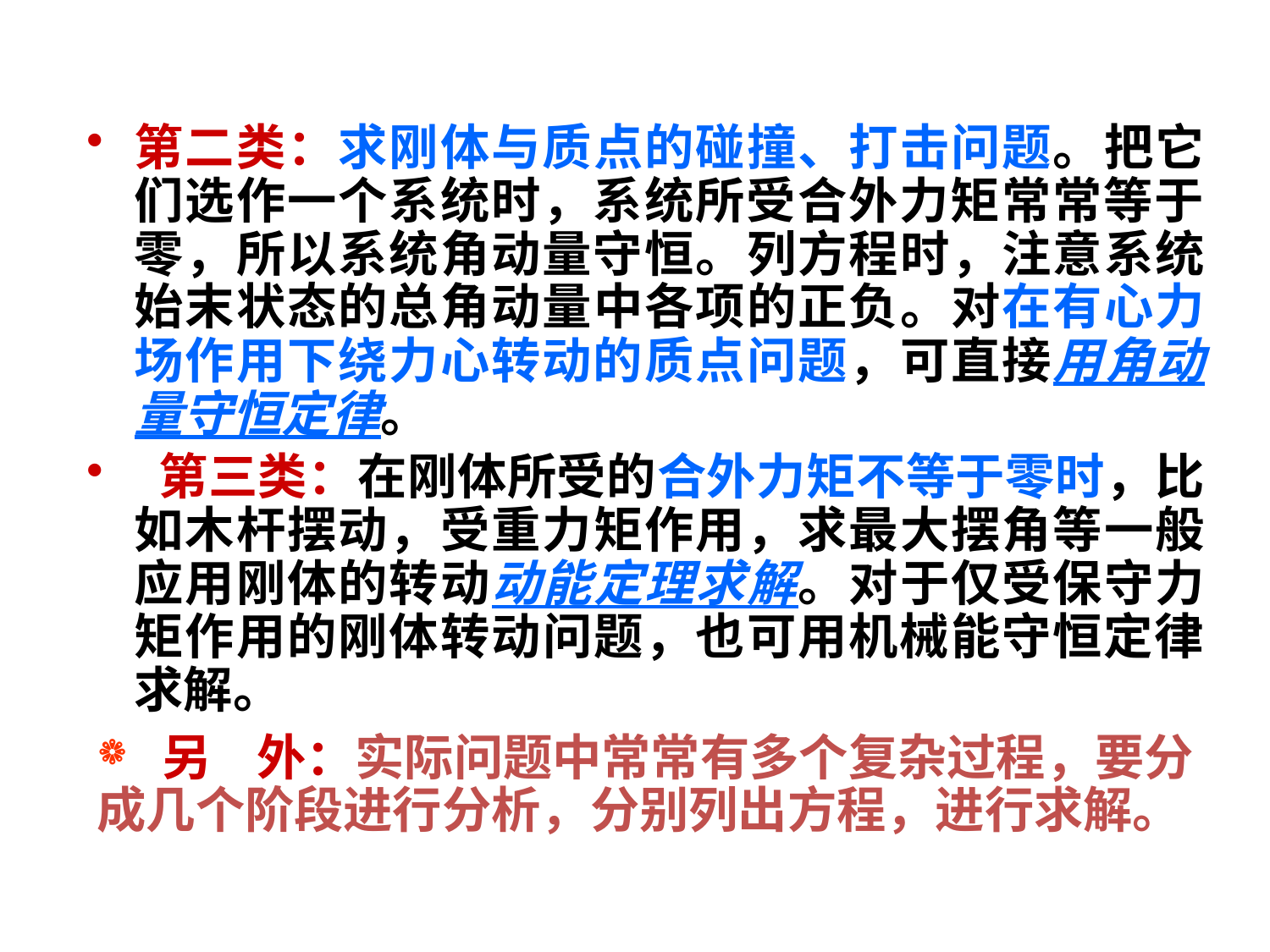

第二类：求刚体与质点的碰撞、打击问题。把它们选作一个系统时，系统所受合外力矩常常等于零，所以系统角动量守恒。列方程时，注意系统始末状态的总角动量中各项的正负。对在有心力场作用下绕力心转动的质点问题，可直接用角动量守恒定律。
 第三类：在刚体所受的合外力矩不等于零时，比如木杆摆动，受重力矩作用，求最大摆角等一般应用刚体的转动动能定理求解。对于仅受保守力矩作用的刚体转动问题，也可用机械能守恒定律求解。
  另    外：实际问题中常常有多个复杂过程，要分成几个阶段进行分析，分别列出方程，进行求解。